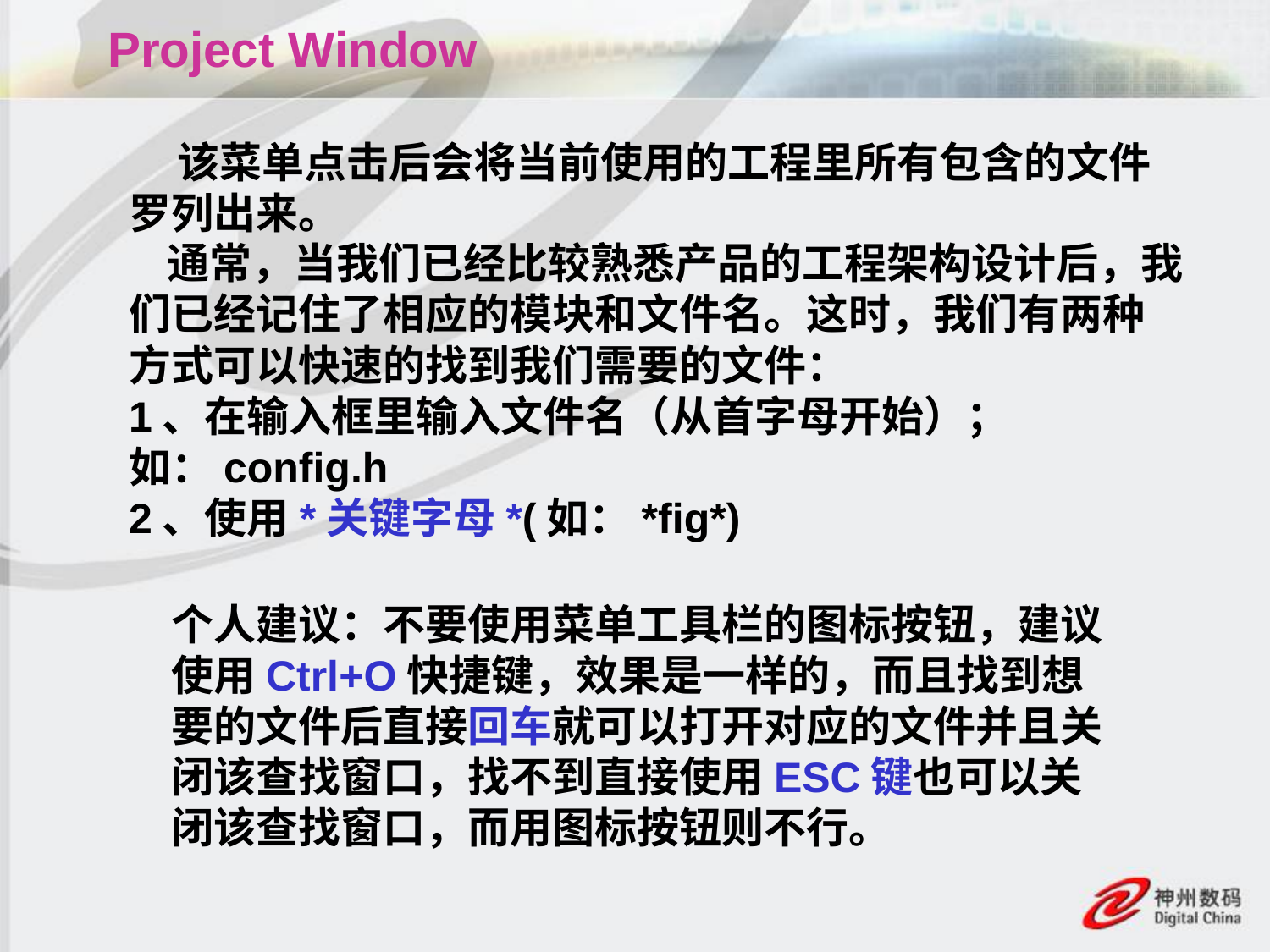

# Project Window
    该菜单点击后会将当前使用的工程里所有包含的文件罗列出来。
    通常，当我们已经比较熟悉产品的工程架构设计后，我们已经记住了相应的模块和文件名。这时，我们有两种方式可以快速的找到我们需要的文件：
1、在输入框里输入文件名（从首字母开始）；
如：config.h
2、使用*关键字母*(如：*fig*)
个人建议：不要使用菜单工具栏的图标按钮，建议使用Ctrl+O快捷键，效果是一样的，而且找到想要的文件后直接回车就可以打开对应的文件并且关闭该查找窗口，找不到直接使用ESC键也可以关闭该查找窗口，而用图标按钮则不行。